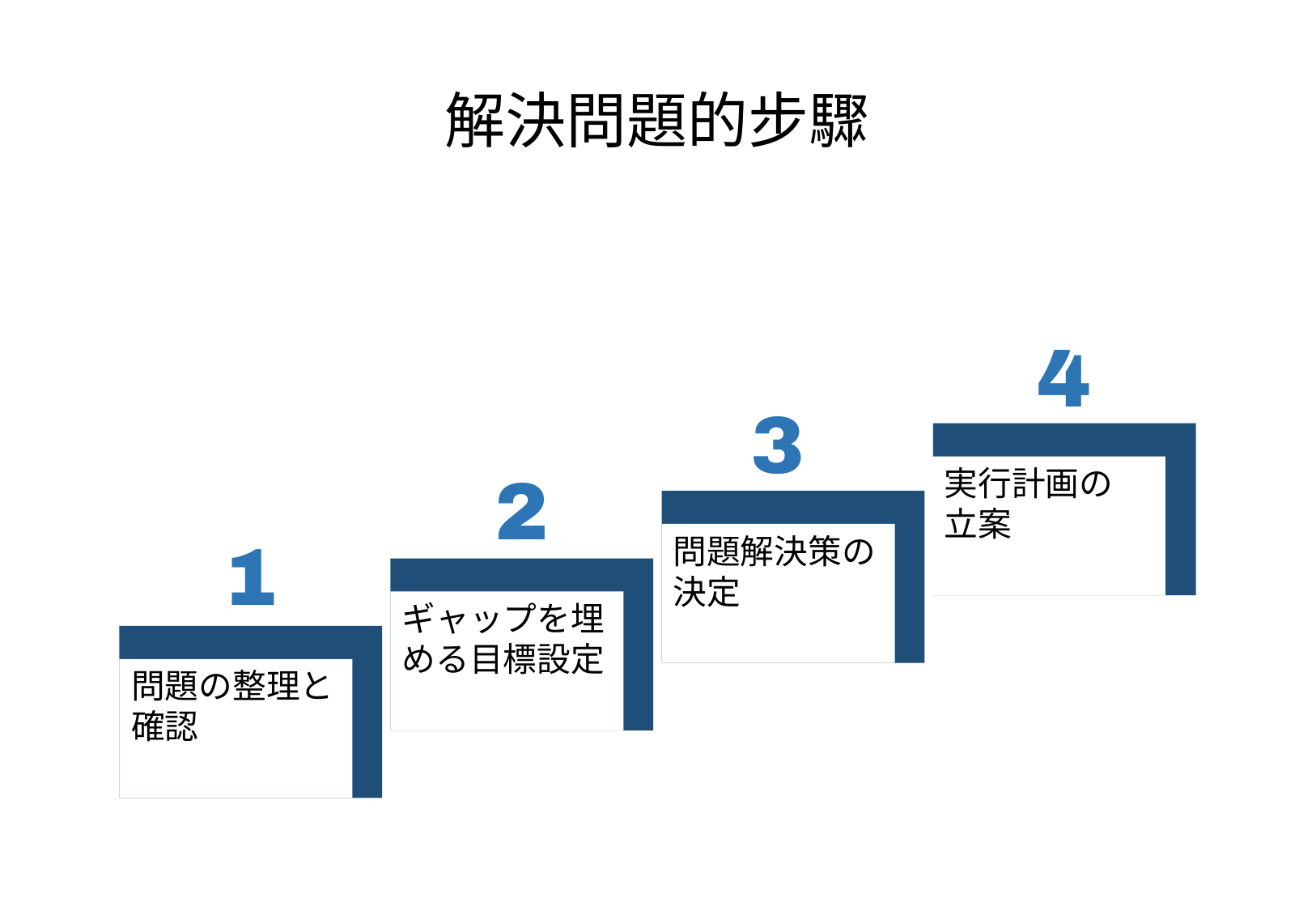

解決問題的步驟
4
3

2
実行計画の
立案

1
問題解決策の
決定

ギャップを埋める目標設定

問題の整理と確認